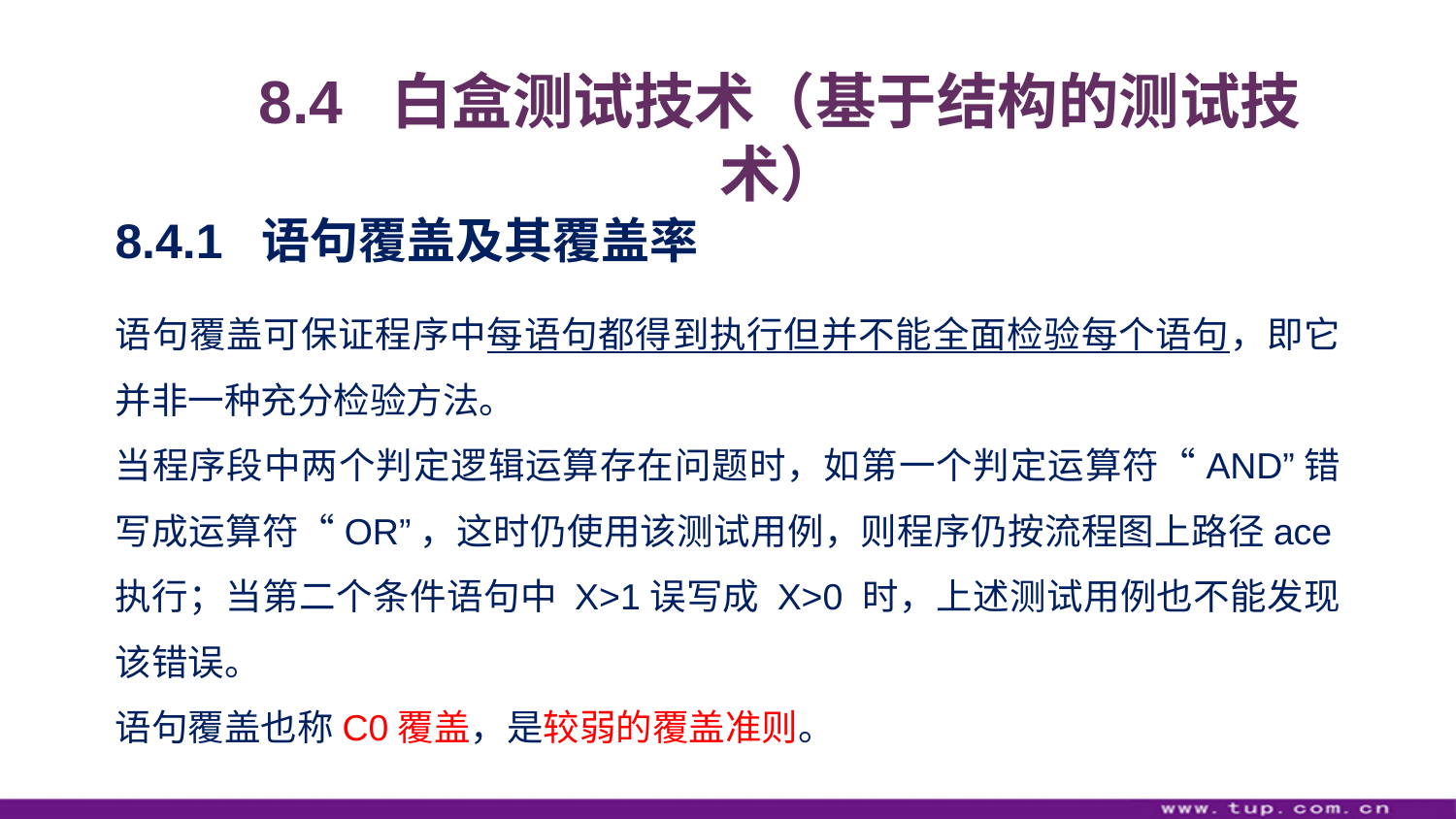

8.4  白盒测试技术（基于结构的测试技术）

8.4.1  语句覆盖及其覆盖率

语句覆盖可保证程序中每语句都得到执行但并不能全面检验每个语句，即它并非一种充分检验方法。
当程序段中两个判定逻辑运算存在问题时，如第一个判定运算符“AND”错写成运算符“OR”，这时仍使用该测试用例，则程序仍按流程图上路径ace执行；当第二个条件语句中 X>1误写成 X>0 时，上述测试用例也不能发现该错误。
语句覆盖也称C0覆盖，是较弱的覆盖准则。